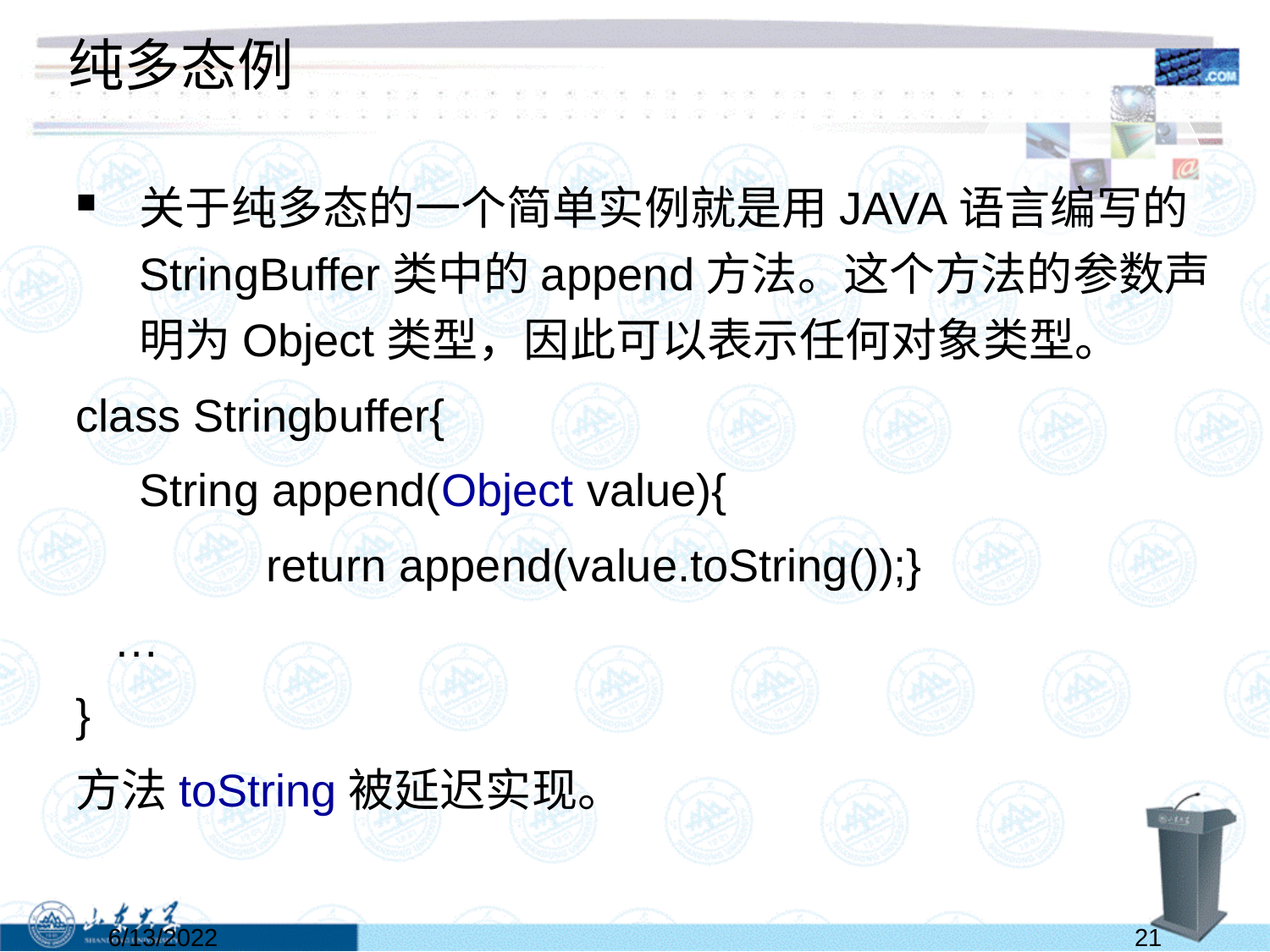

# 纯多态例

关于纯多态的一个简单实例就是用JAVA语言编写的StringBuffer类中的append方法。这个方法的参数声明为Object类型，因此可以表示任何对象类型。
class Stringbuffer{
	String append(Object value){
		return append(value.toString());}
   …
}
方法toString被延迟实现。
6/13/2022
21